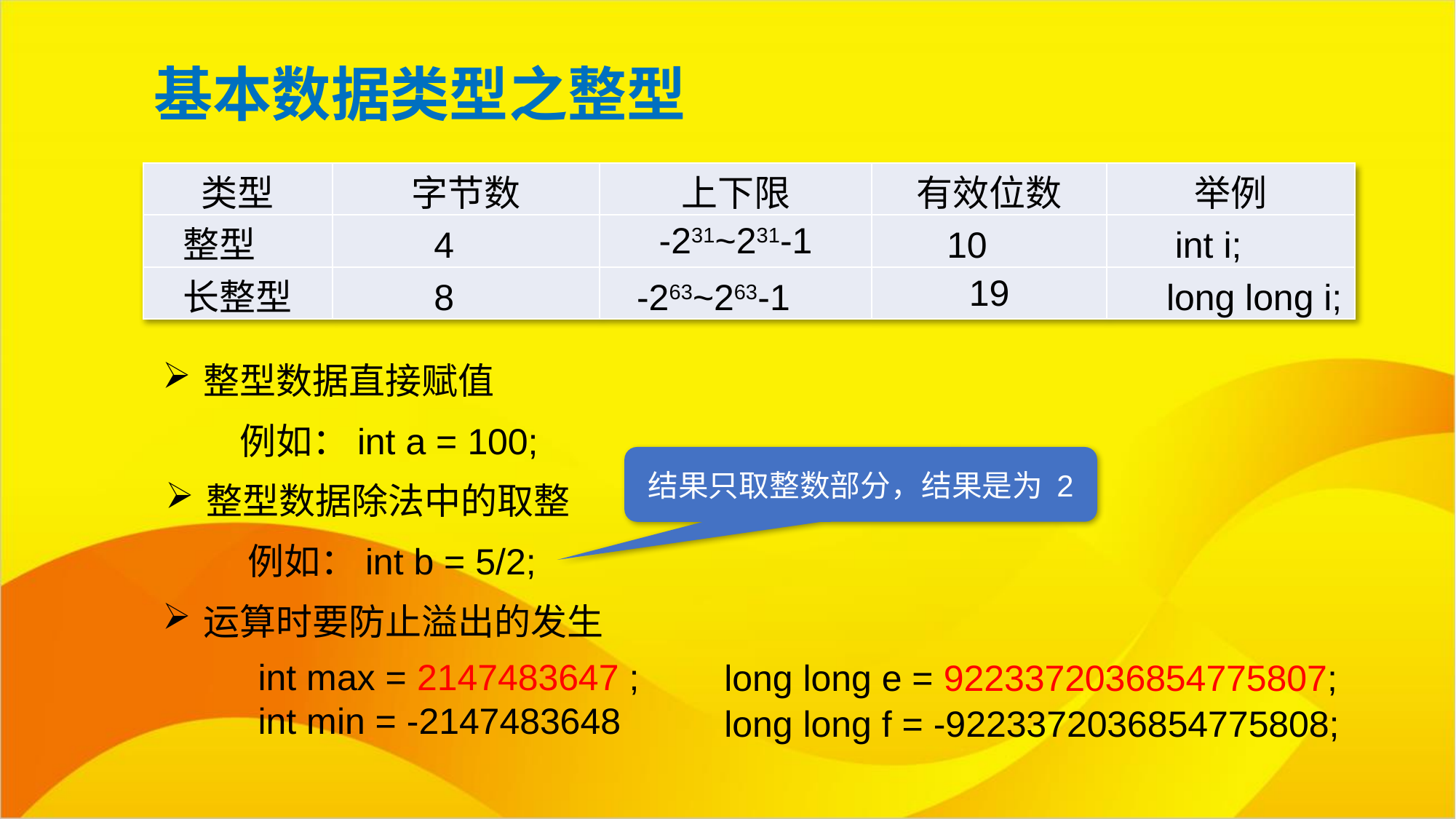

基本数据类型之整型
| 类型 | 字节数 | 上下限 | 有效位数 | 举例 |
| --- | --- | --- | --- | --- |
| 整型 | 4 | -231~231-1 | 10 | int i; |
| 长整型 | 8 | -263~263-1 | 19 | long long i; |
整型数据直接赋值
例如：int a = 100;
结果只取整数部分，结果是为 2
整型数据除法中的取整
例如：int b = 5/2;
运算时要防止溢出的发生
long long e = 9223372036854775807;
long long f = -9223372036854775808;
int max = 2147483647 ;
int min = -2147483648